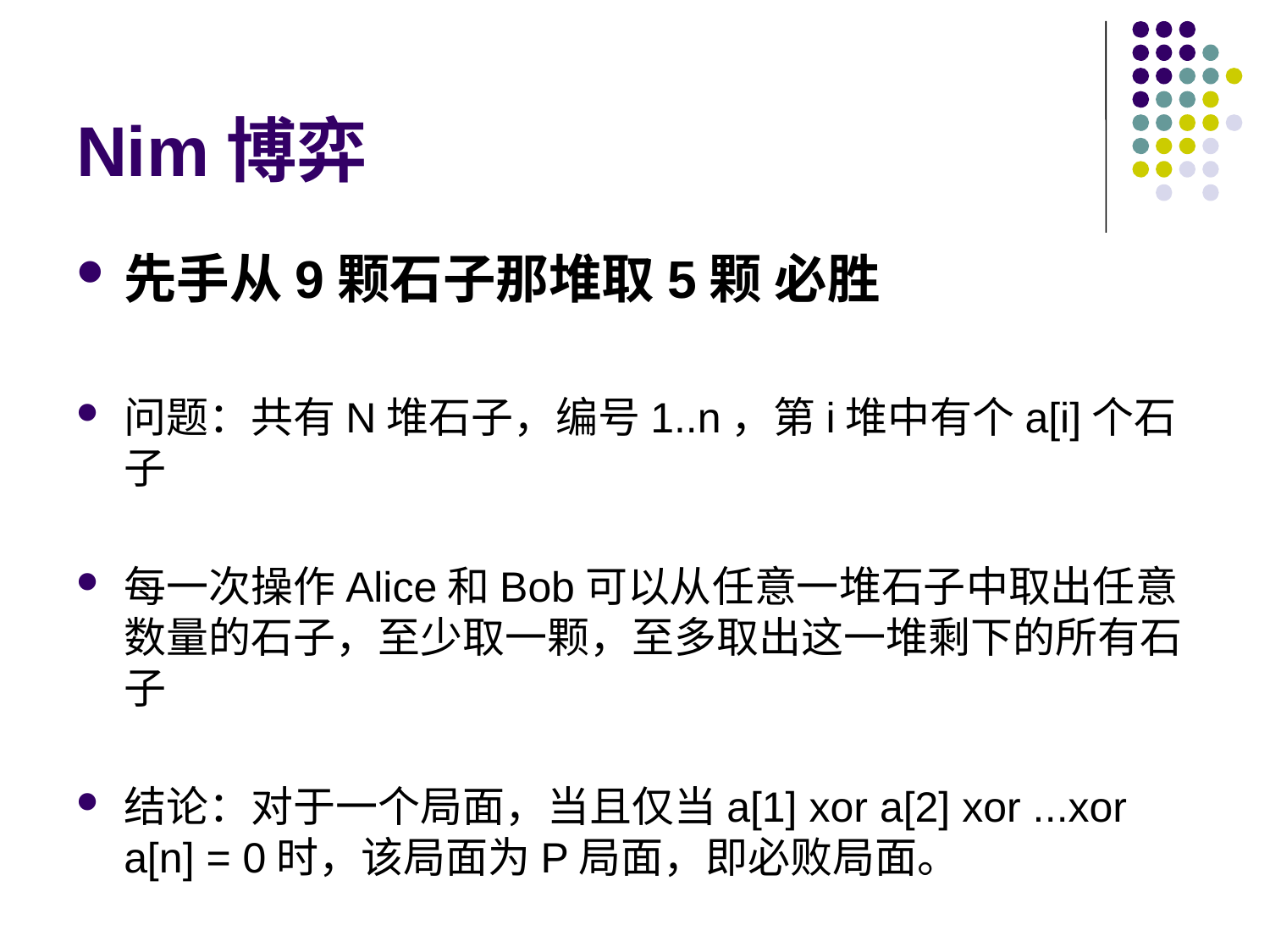

# Nim博弈
先手从9颗石子那堆取5颗 必胜

问题：共有N堆石子，编号1..n，第i堆中有个a[i]个石子

每一次操作Alice和Bob可以从任意一堆石子中取出任意数量的石子，至少取一颗，至多取出这一堆剩下的所有石子

结论：对于一个局面，当且仅当a[1] xor a[2] xor ...xor a[n] = 0时，该局面为P局面，即必败局面。